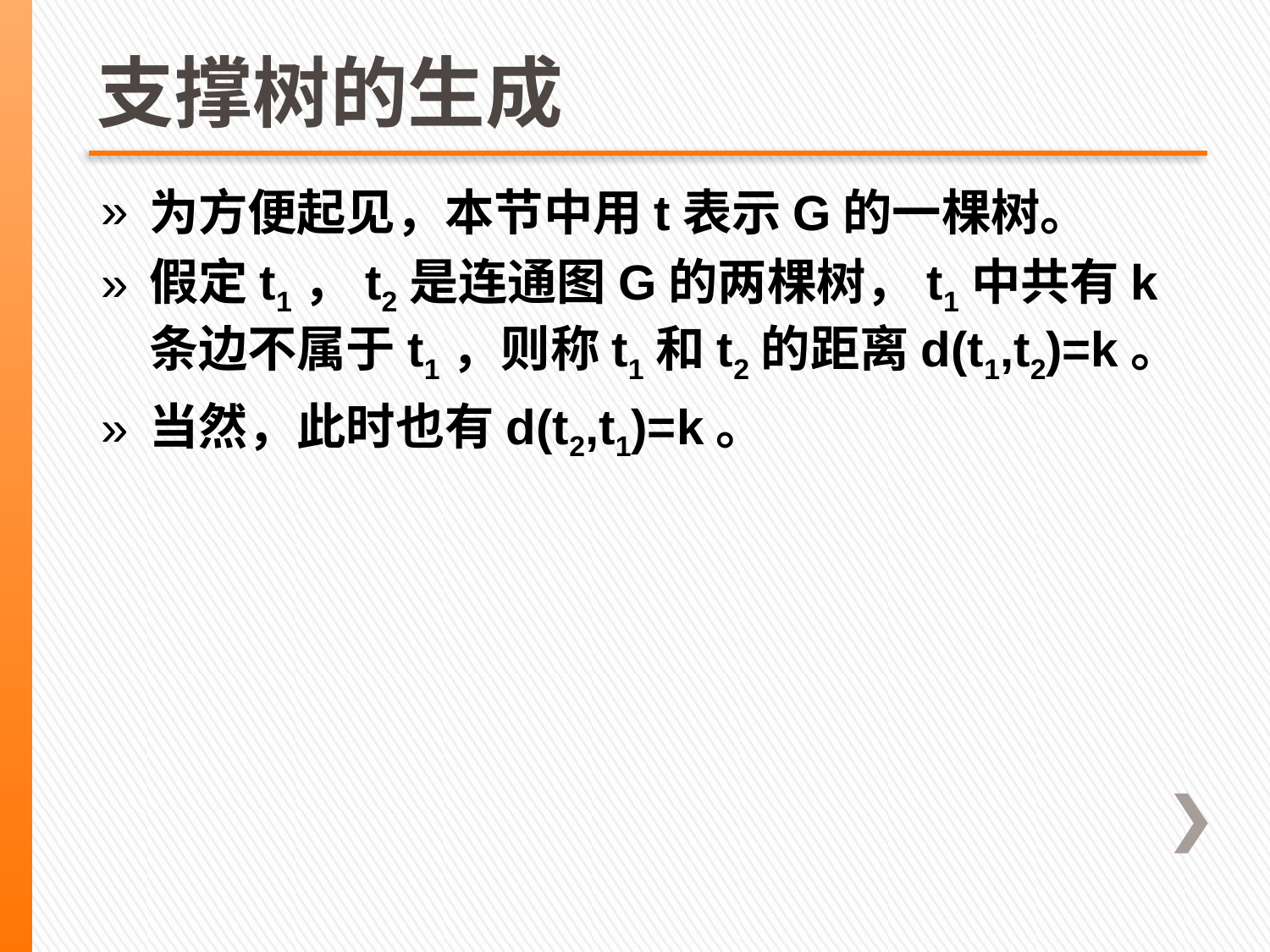

# 支撑树的生成
为方便起见，本节中用t表示G的一棵树。
假定t1，t2是连通图G的两棵树，t1中共有k条边不属于t1，则称t1和t2的距离d(t1,t2)=k。
当然，此时也有d(t2,t1)=k。